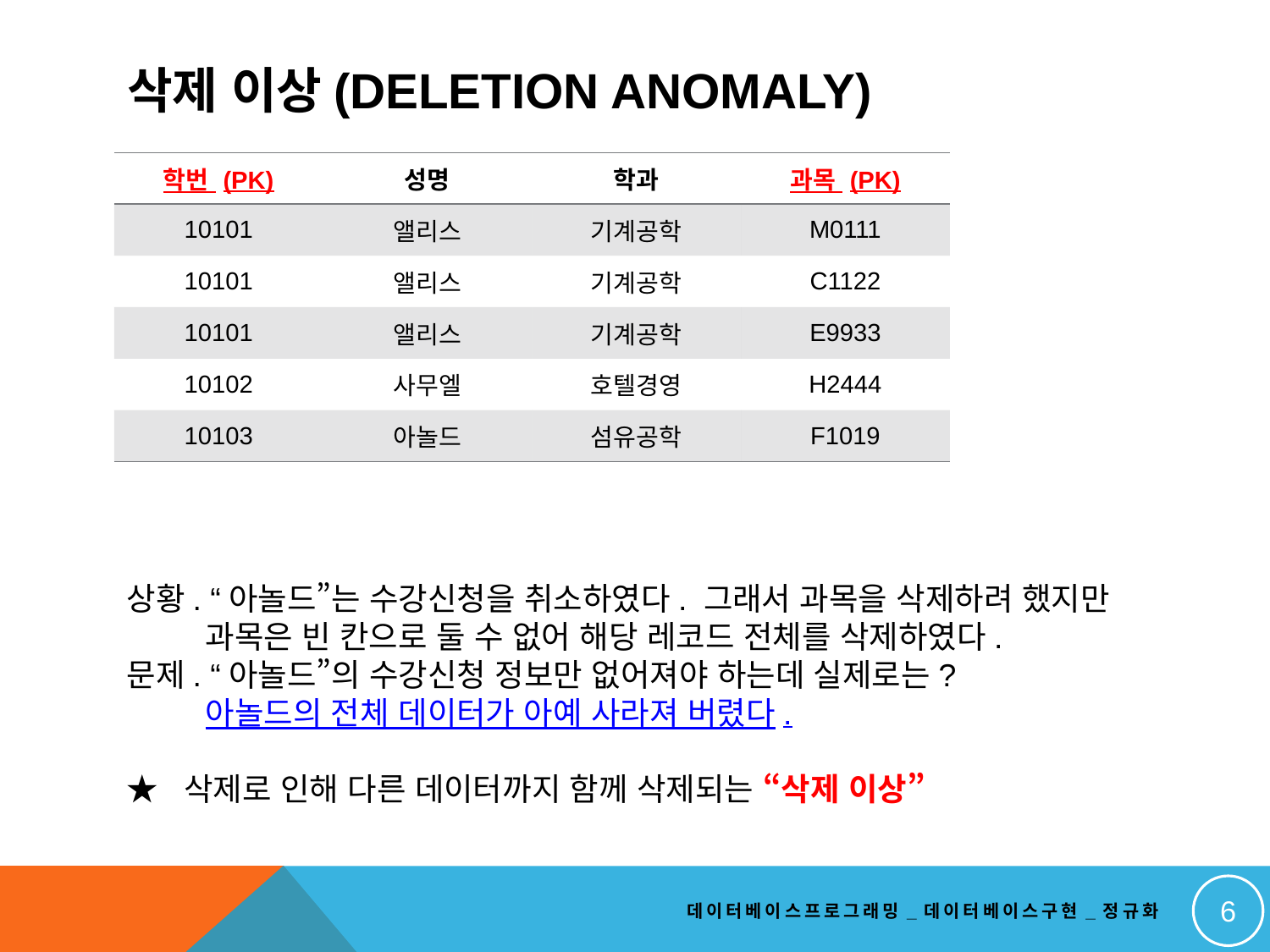

# 삭제 이상(deletion anomaly)
| 학번 (PK) | 성명 | 학과 | 과목 (PK) |
| --- | --- | --- | --- |
| 10101 | 앨리스 | 기계공학 | M0111 |
| 10101 | 앨리스 | 기계공학 | C1122 |
| 10101 | 앨리스 | 기계공학 | E9933 |
| 10102 | 사무엘 | 호텔경영 | H2444 |
| 10103 | 아놀드 | 섬유공학 | F1019 |
상황. “아놀드”는 수강신청을 취소하였다. 그래서 과목을 삭제하려 했지만
        과목은 빈 칸으로 둘 수 없어 해당 레코드 전체를 삭제하였다.
문제. “아놀드”의 수강신청 정보만 없어져야 하는데 실제로는?
        아놀드의 전체 데이터가 아예 사라져 버렸다.

★  삭제로 인해 다른 데이터까지 함께 삭제되는 “삭제 이상”
6
데이터베이스프로그래밍_데이터베이스구현_정규화